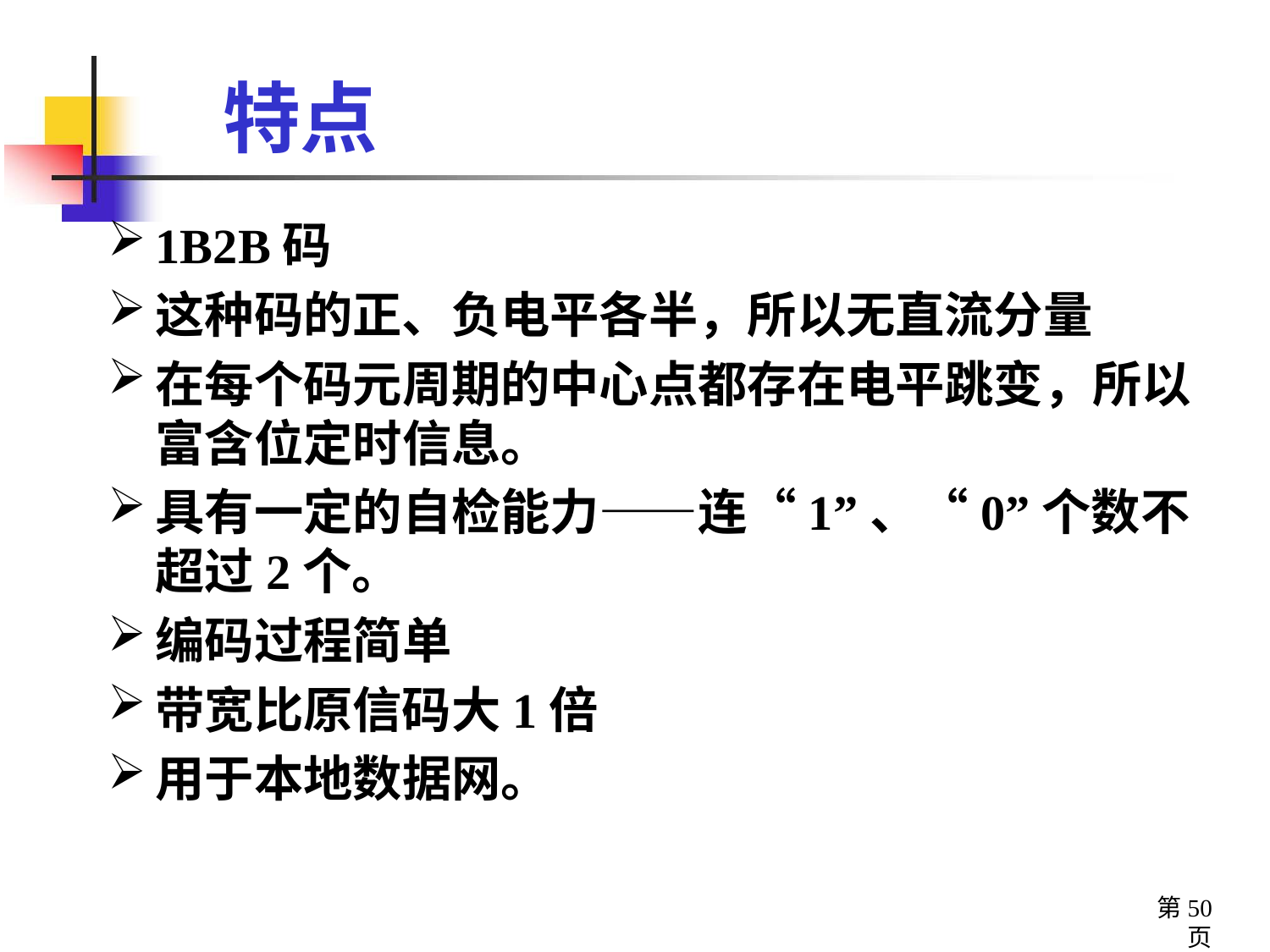

# 特点
1B2B码
这种码的正、负电平各半，所以无直流分量
在每个码元周期的中心点都存在电平跳变，所以富含位定时信息。
具有一定的自检能力——连“1”、“0”个数不超过2个。
编码过程简单
带宽比原信码大1倍
用于本地数据网。
第50页